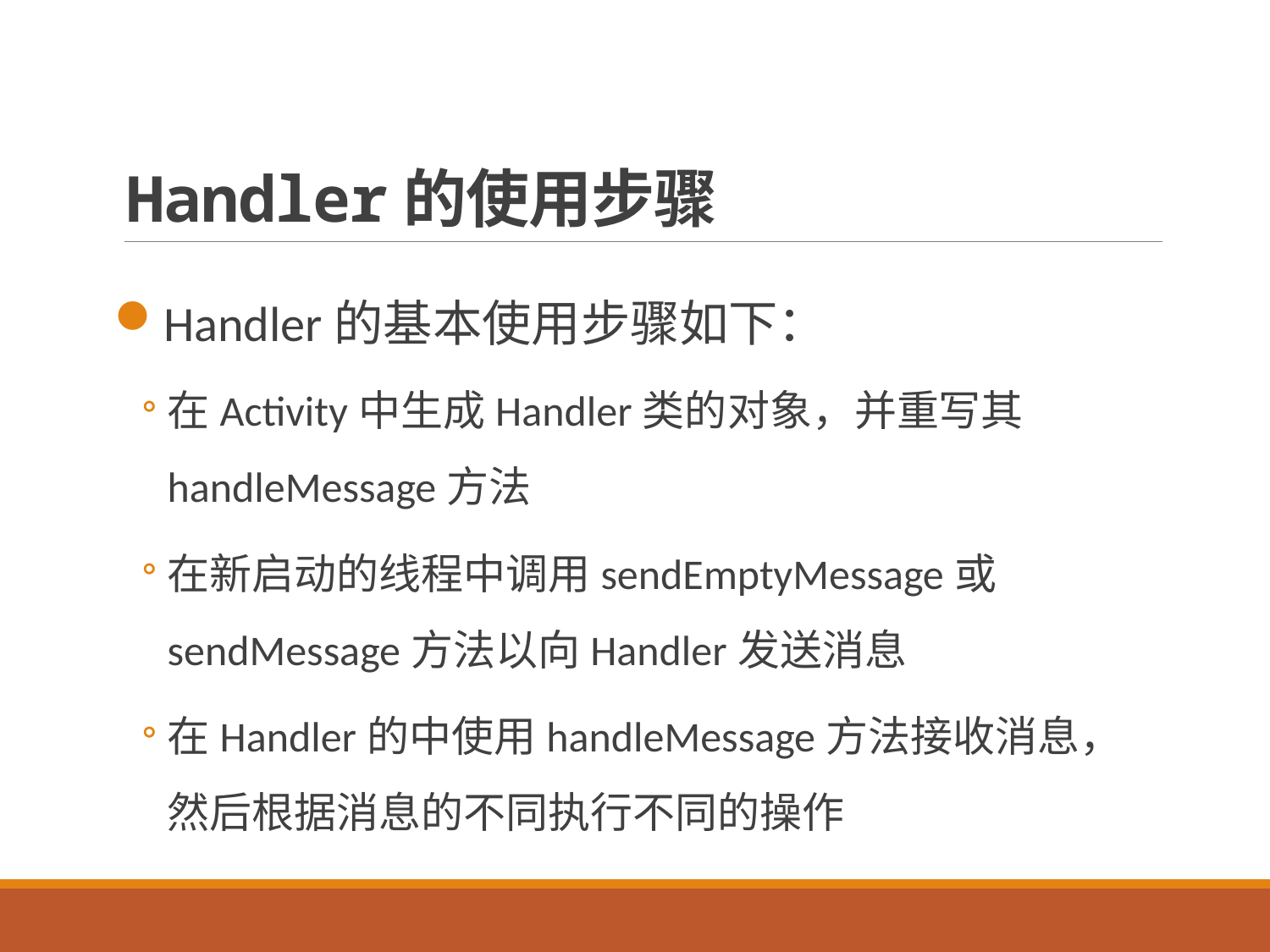

# Handler的使用步骤
Handler的基本使用步骤如下：
在Activity中生成Handler类的对象，并重写其handleMessage方法
在新启动的线程中调用sendEmptyMessage或sendMessage方法以向Handler发送消息
在Handler的中使用handleMessage方法接收消息，然后根据消息的不同执行不同的操作